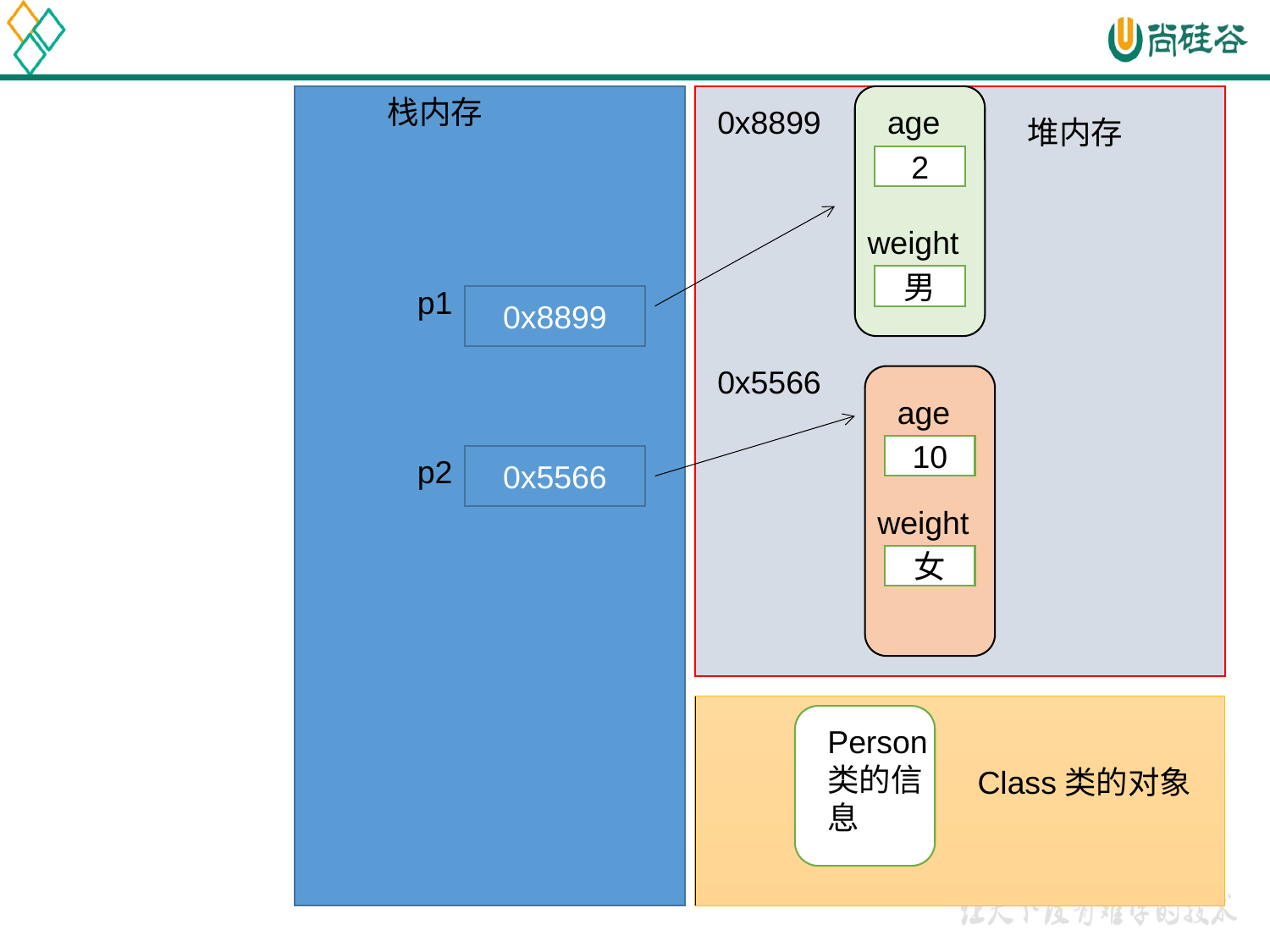

栈内存

0x8899
age
堆内存
2
weight
男
p1
0x8899
0x5566

age
10
p2
0x5566
weight
女

Person类的信息
Class类的对象